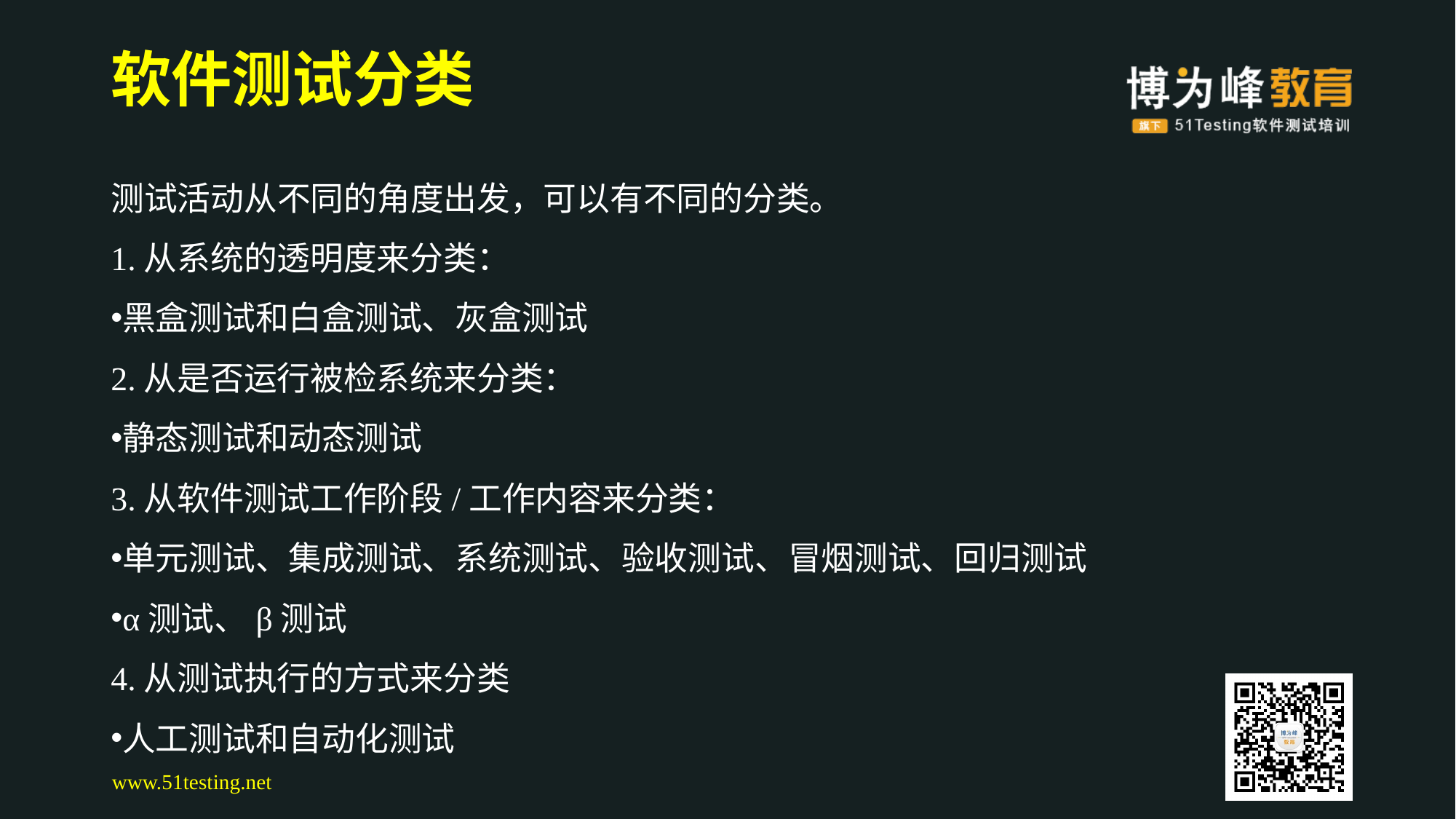

# 软件测试分类
测试活动从不同的角度出发，可以有不同的分类。
1.从系统的透明度来分类：
黑盒测试和白盒测试、灰盒测试
2.从是否运行被检系统来分类：
静态测试和动态测试
3.从软件测试工作阶段/工作内容来分类：
单元测试、集成测试、系统测试、验收测试、冒烟测试、回归测试
α测试、β测试
4.从测试执行的方式来分类
人工测试和自动化测试